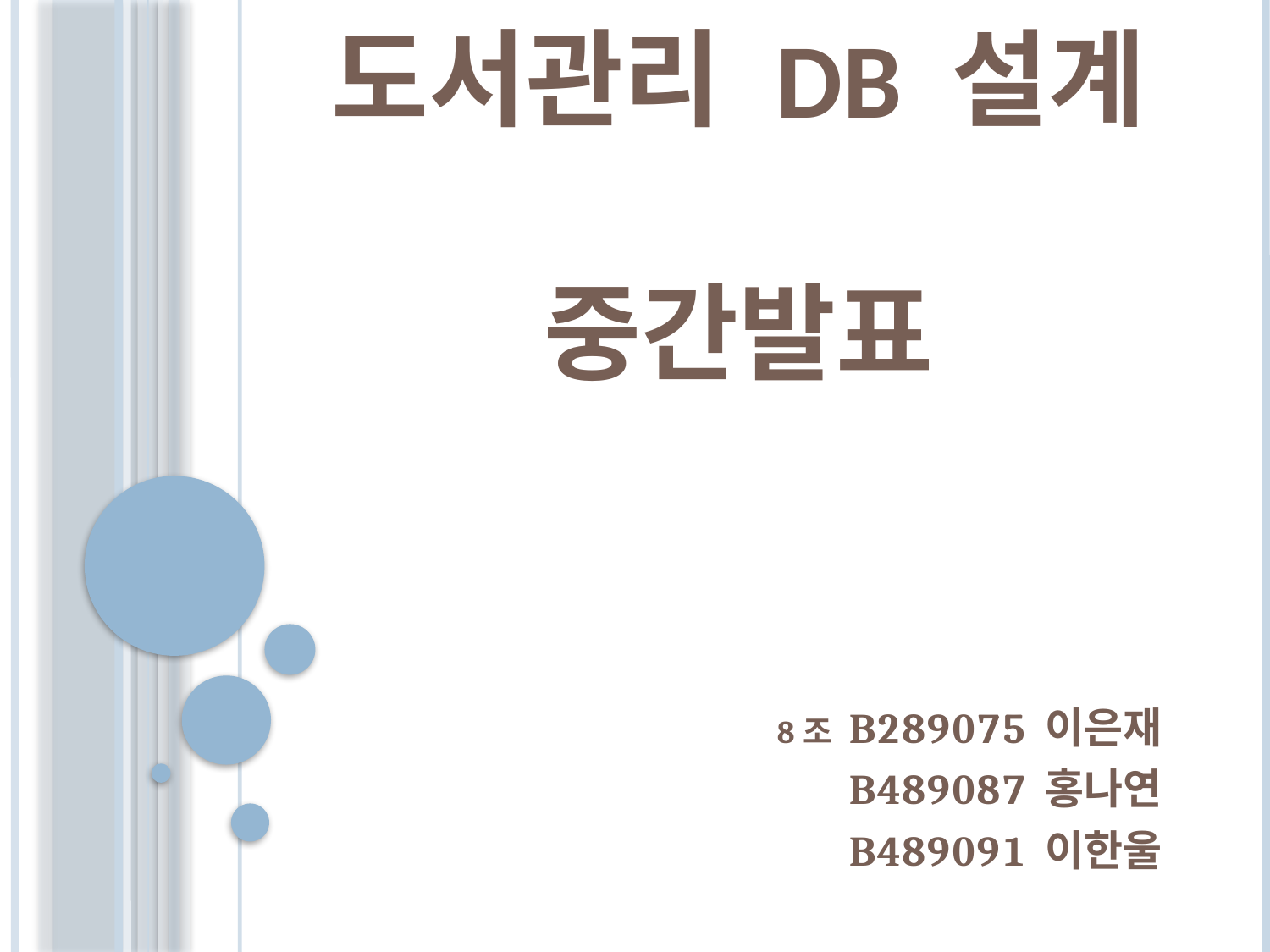

# 도서관리 DB 설계 중간발표
8조 B289075 이은재
B489087 홍나연
B489091 이한울